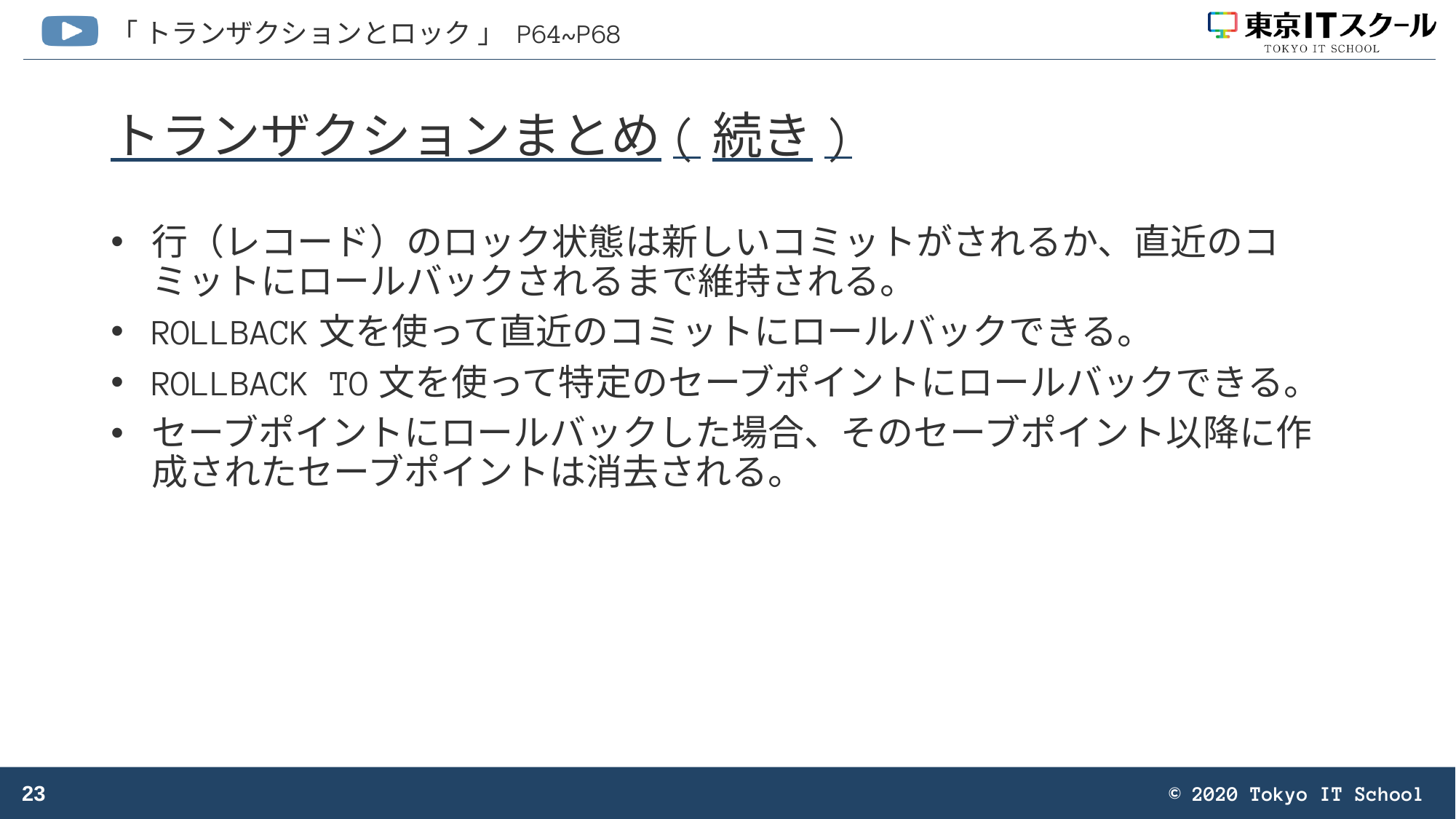

# トランザクションまとめ(続き)
行（レコード）のロック状態は新しいコミットがされるか、直近のコミットにロールバックされるまで維持される。
ROLLBACK文を使って直近のコミットにロールバックできる。
ROLLBACK TO文を使って特定のセーブポイントにロールバックできる。
セーブポイントにロールバックした場合、そのセーブポイント以降に作成されたセーブポイントは消去される。

23